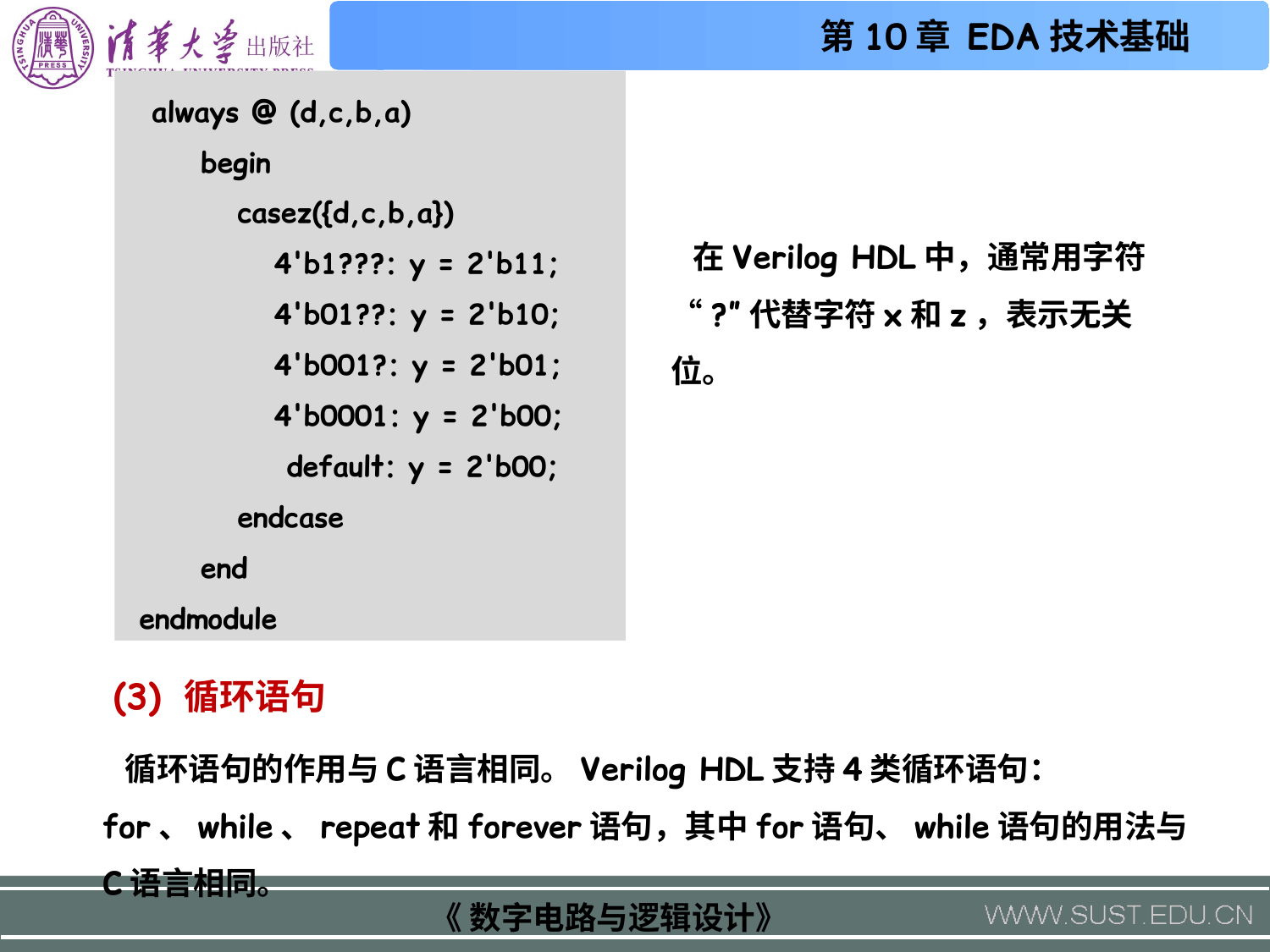

always @ (d,c,b,a)
      begin
         casez({d,c,b,a})
            4'b1???: y = 2'b11;
            4'b01??: y = 2'b10;
            4'b001?: y = 2'b01;
            4'b0001: y = 2'b00;
             default: y = 2'b00;
         endcase
      end
 endmodule
  在Verilog HDL中，通常用字符“?”代替字符x和z，表示无关位。
(3) 循环语句
  循环语句的作用与C语言相同。Verilog HDL支持4类循环语句：for、while、repeat和forever语句，其中for语句、while语句的用法与C语言相同。